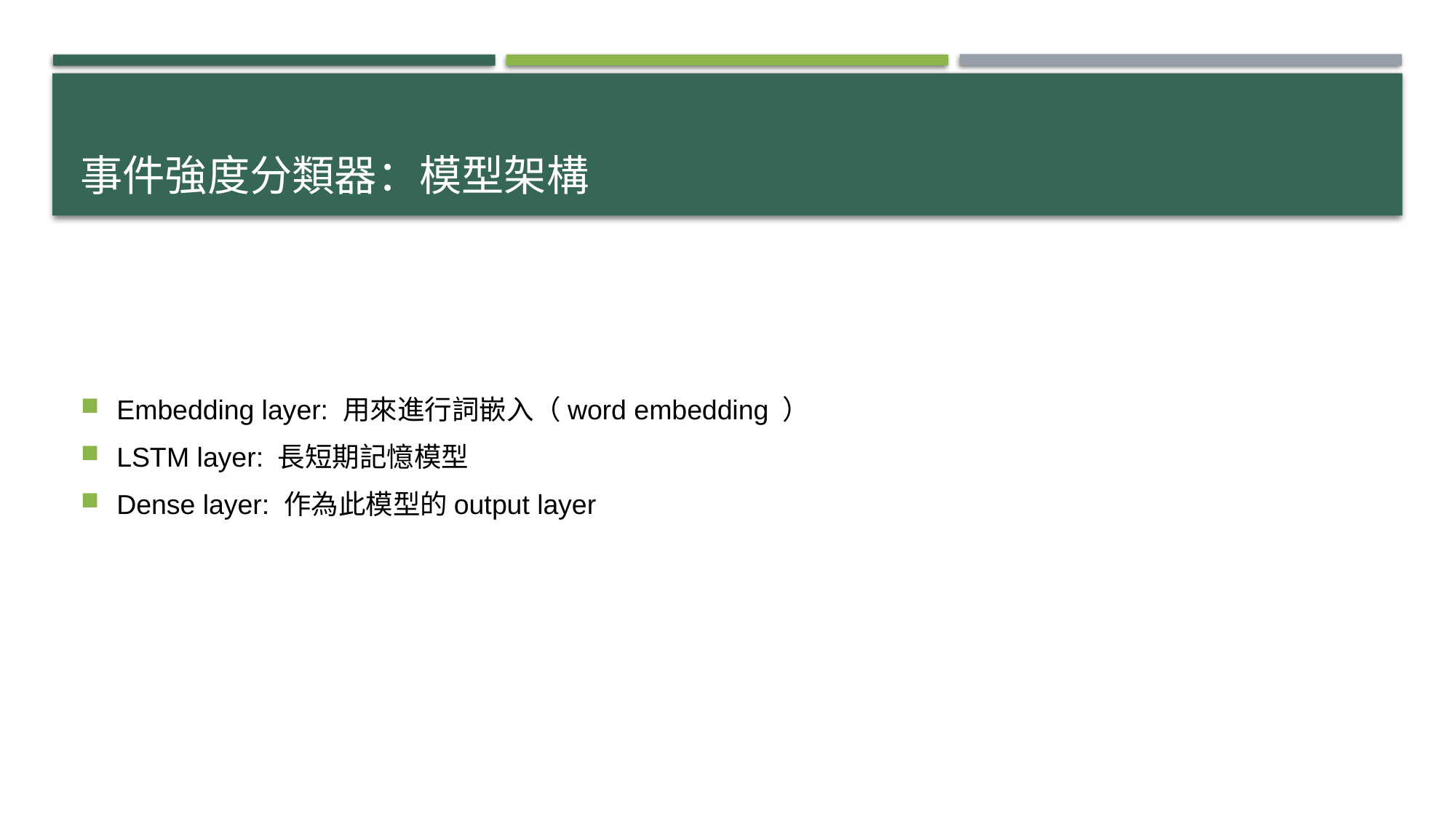

# 事件強度分類器：模型架構
Embedding layer: 用來進行詞嵌入（word embedding ）
LSTM layer: 長短期記憶模型
Dense layer: 作為此模型的output layer